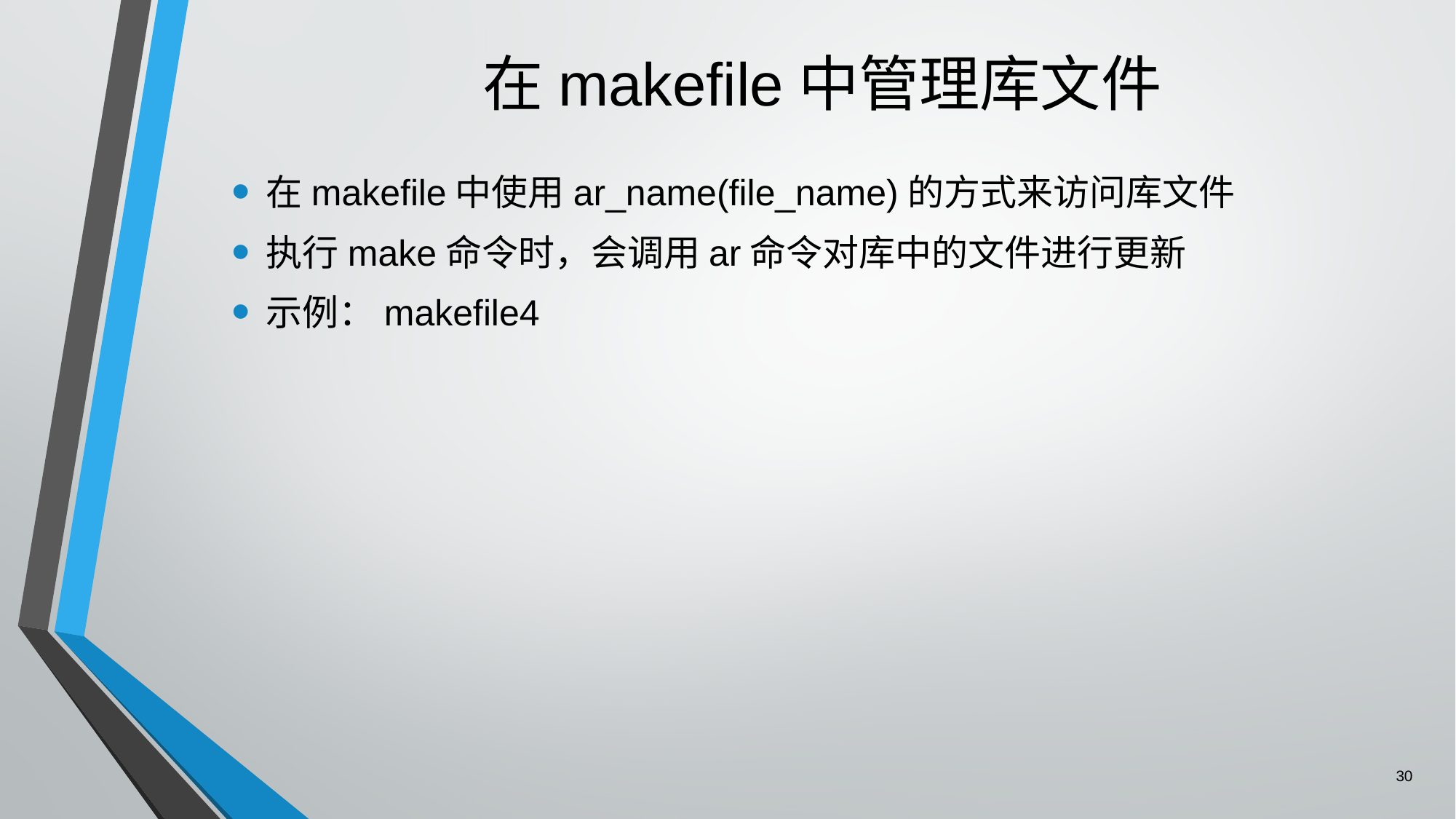

# 在makefile中管理库文件
在makefile中使用ar_name(file_name)的方式来访问库文件
执行make命令时，会调用ar命令对库中的文件进行更新
示例：makefile4
30